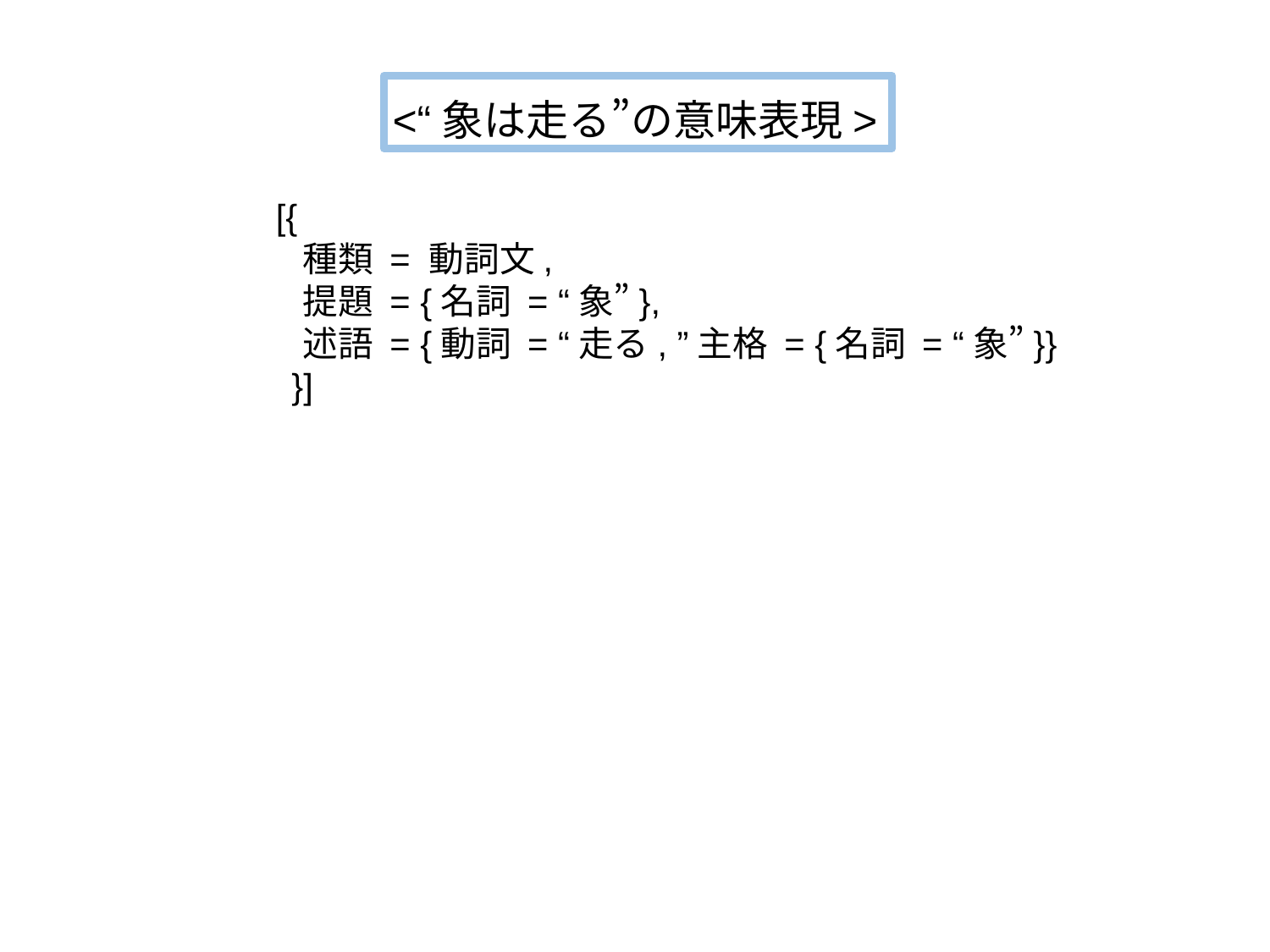

<“象は走る”の意味表現>

　　[{
　　　種類 = 動詞文,
　　　提題 = {名詞 = “象”},
　　　述語 = {動詞 = “走る, ”主格 = {名詞 = “象”}}
　 　 }]